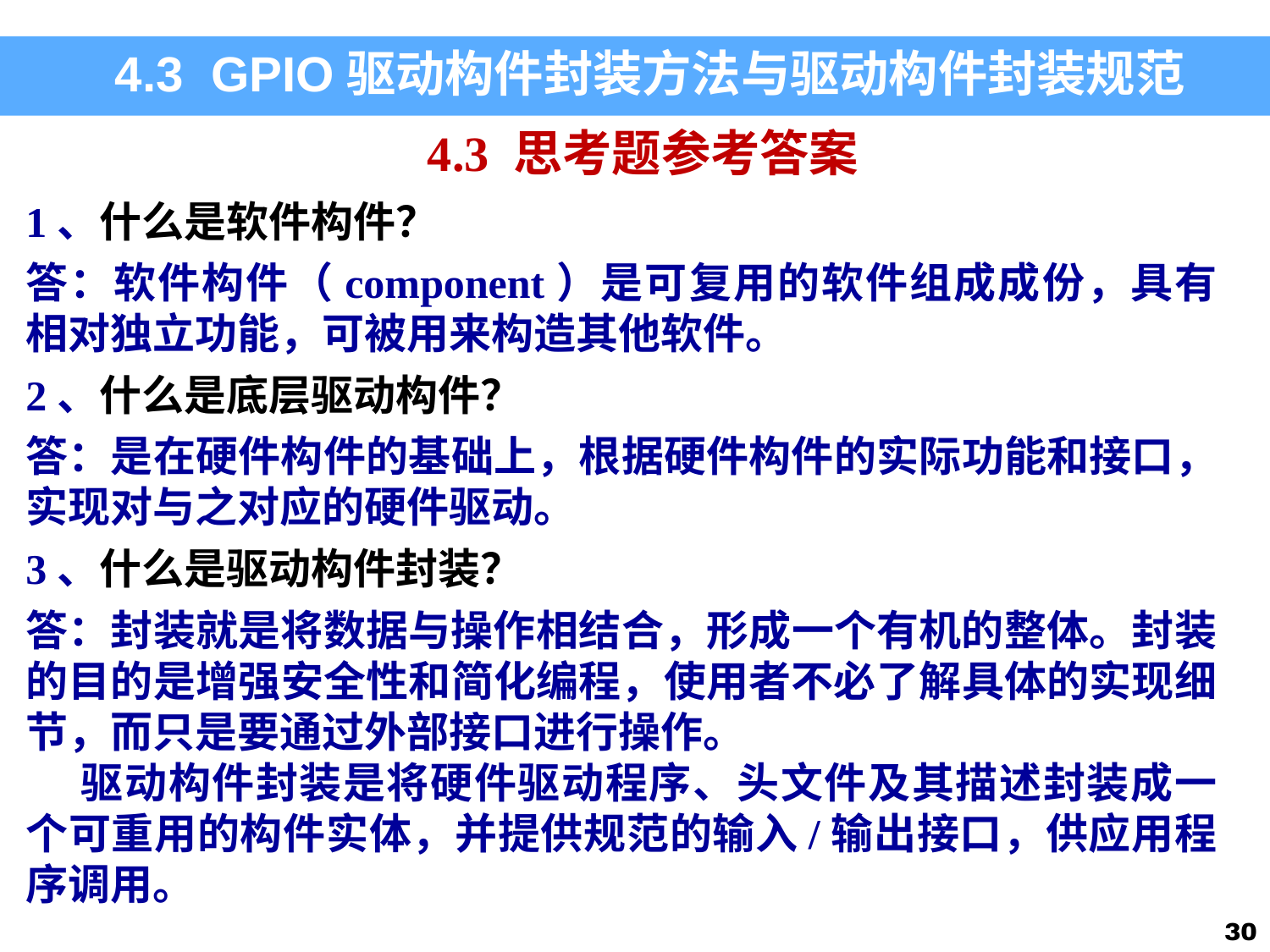

4.3  GPIO驱动构件封装方法与驱动构件封装规范
4.3 思考题参考答案
1、什么是软件构件？
答：软件构件（component）是可复用的软件组成成份，具有相对独立功能，可被用来构造其他软件。
2、什么是底层驱动构件？
答：是在硬件构件的基础上，根据硬件构件的实际功能和接口，实现对与之对应的硬件驱动。
3、什么是驱动构件封装？
答：封装就是将数据与操作相结合，形成一个有机的整体。封装的目的是增强安全性和简化编程，使用者不必了解具体的实现细节，而只是要通过外部接口进行操作。
    驱动构件封装是将硬件驱动程序、头文件及其描述封装成一个可重用的构件实体，并提供规范的输入/输出接口，供应用程序调用。
30